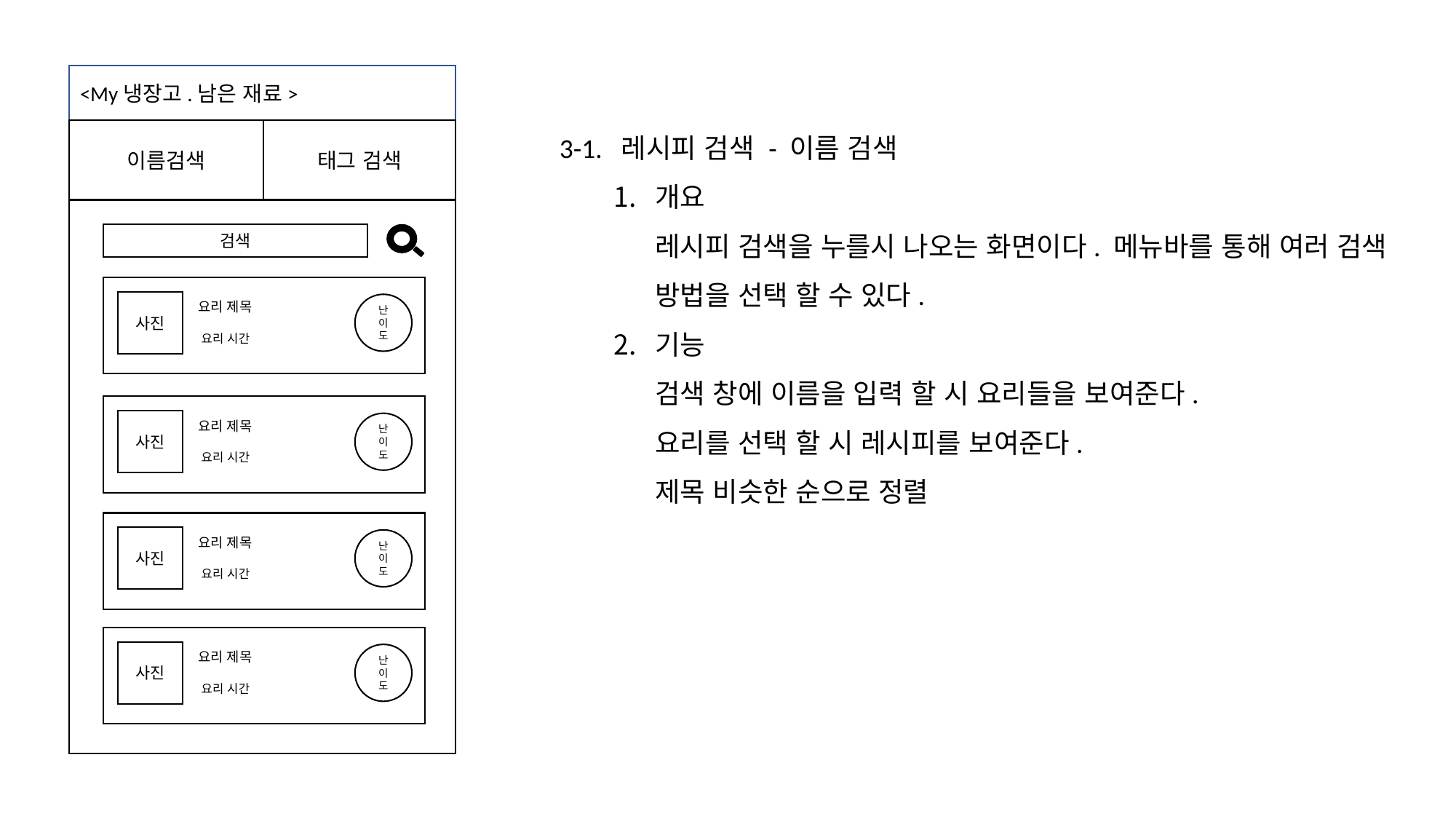

<My냉장고.남은 재료>
3-1.  레시피 검색 - 이름 검색
개요
레시피 검색을 누를시 나오는 화면이다. 메뉴바를 통해 여러 검색 방법을 선택 할 수 있다.
기능
검색 창에 이름을 입력 할 시 요리들을 보여준다.
요리를 선택 할 시 레시피를 보여준다.
제목 비슷한 순으로 정렬
태그 검색
이름검색

검색

사진
요리 제목
난이도
요리 시간

사진
요리 제목
난이도
요리 시간

사진
요리 제목
난이도
요리 시간

사진
요리 제목
난이도
요리 시간